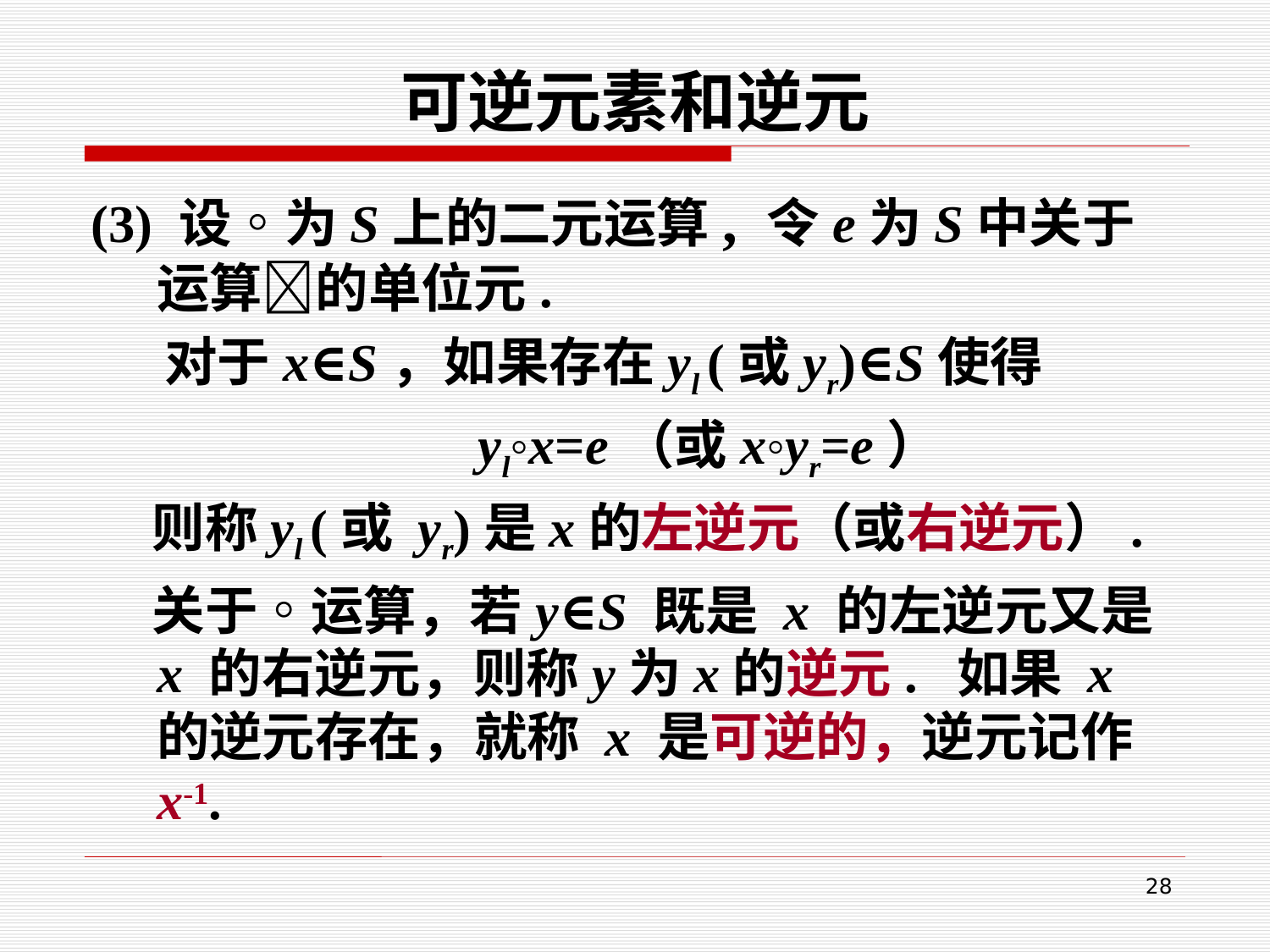

# 可逆元素和逆元
(3) 设◦为S上的二元运算, 令e为S中关于运算°的单位元.
     对于x∈S，如果存在yl (或yr)∈S使得
                             yl◦x=e（或x◦yr=e）
    则称yl (或 yr)是x的左逆元（或右逆元）.
    关于◦运算，若y∈S 既是 x 的左逆元又是 x 的右逆元，则称y为x的逆元.  如果 x 的逆元存在，就称 x 是可逆的，逆元记作x-1.

28